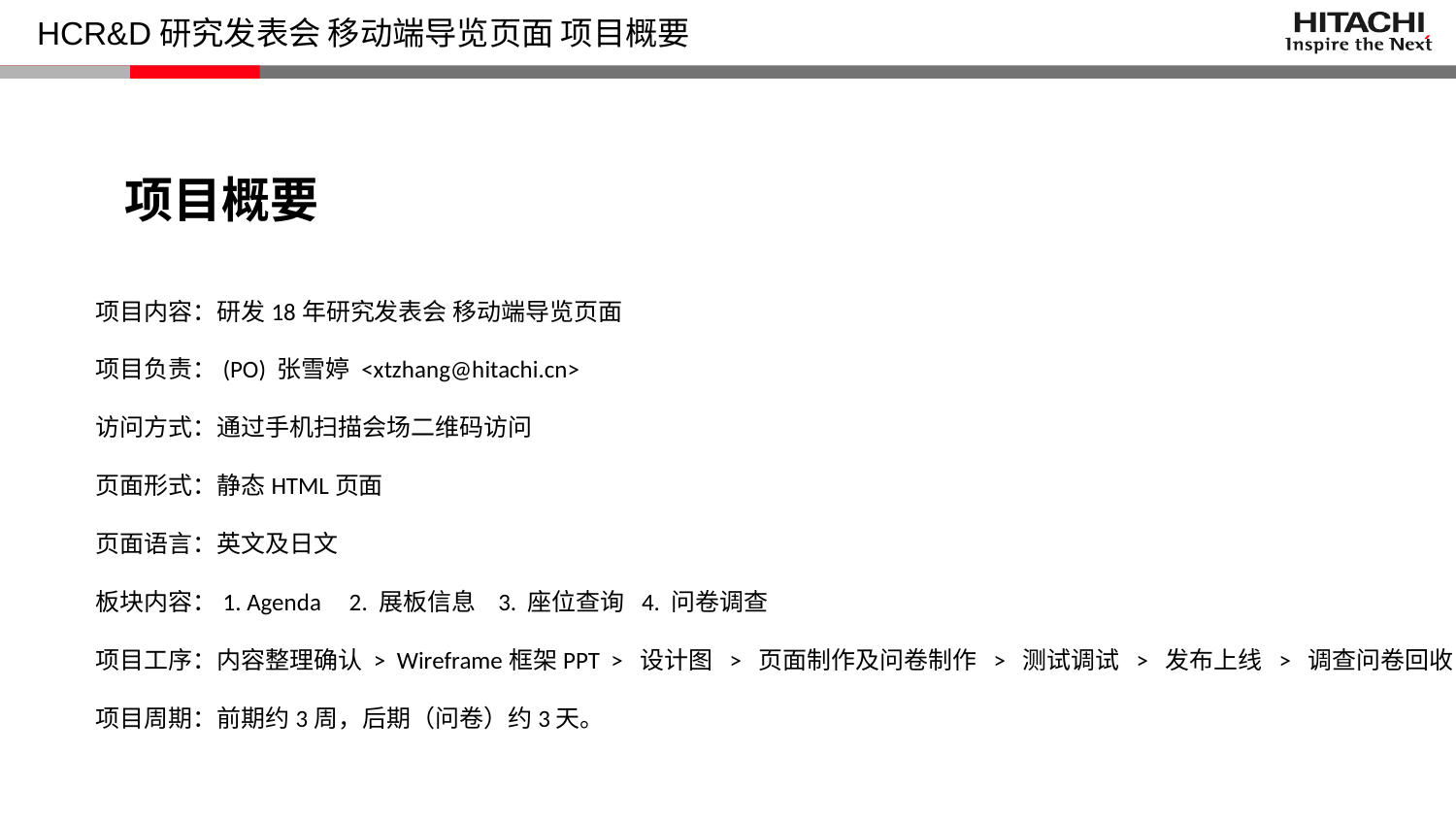

HCR&D研究发表会 移动端导览页面 项目概要
项目概要
项目内容：研发18年研究发表会 移动端导览页面
项目负责：(PO) 张雪婷 <xtzhang@hitachi.cn>
访问方式：通过手机扫描会场二维码访问
页面形式：静态HTML页面
页面语言：英文及日文
板块内容：1. Agenda     2. 展板信息   3. 座位查询  4. 问卷调查
项目工序：内容整理确认 >  Wireframe框架PPT  >  设计图  >  页面制作及问卷制作  >  测试调试  >  发布上线  >  调查问卷回收
项目周期：前期约3周，后期（问卷）约3天。